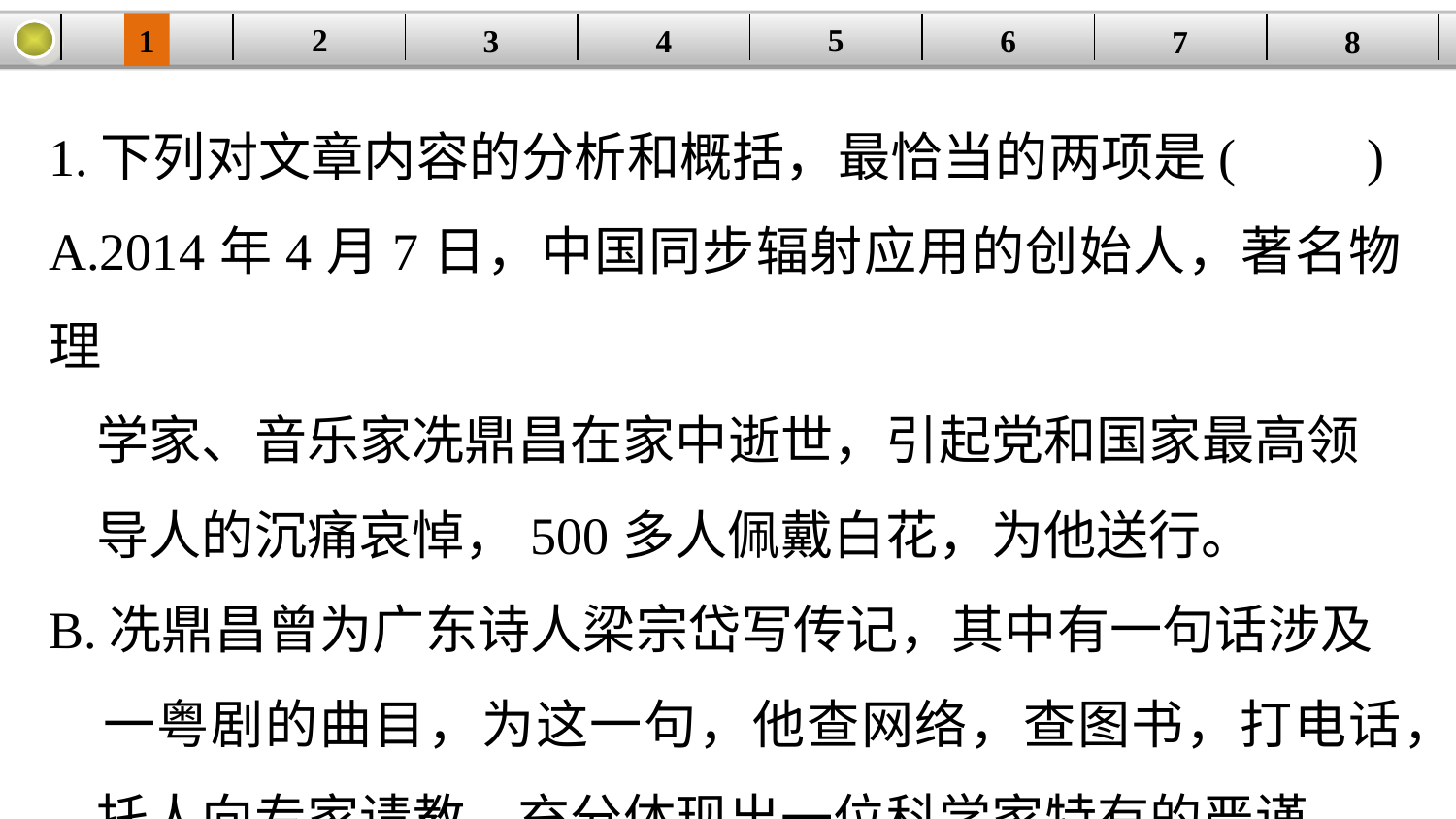

5
2
1
4
6
|  |  |  |  |  |  |  |  |
| --- | --- | --- | --- | --- | --- | --- | --- |
3
8
7

1.下列对文章内容的分析和概括，最恰当的两项是(　　)
A.2014年4月7日，中国同步辐射应用的创始人，著名物理
   学家、音乐家冼鼎昌在家中逝世，引起党和国家最高领
   导人的沉痛哀悼，500多人佩戴白花，为他送行。
B.冼鼎昌曾为广东诗人梁宗岱写传记，其中有一句话涉及
   一粤剧的曲目，为这一句，他查网络，查图书，打电话，
   托人向专家请教，充分体现出一位科学家特有的严谨。